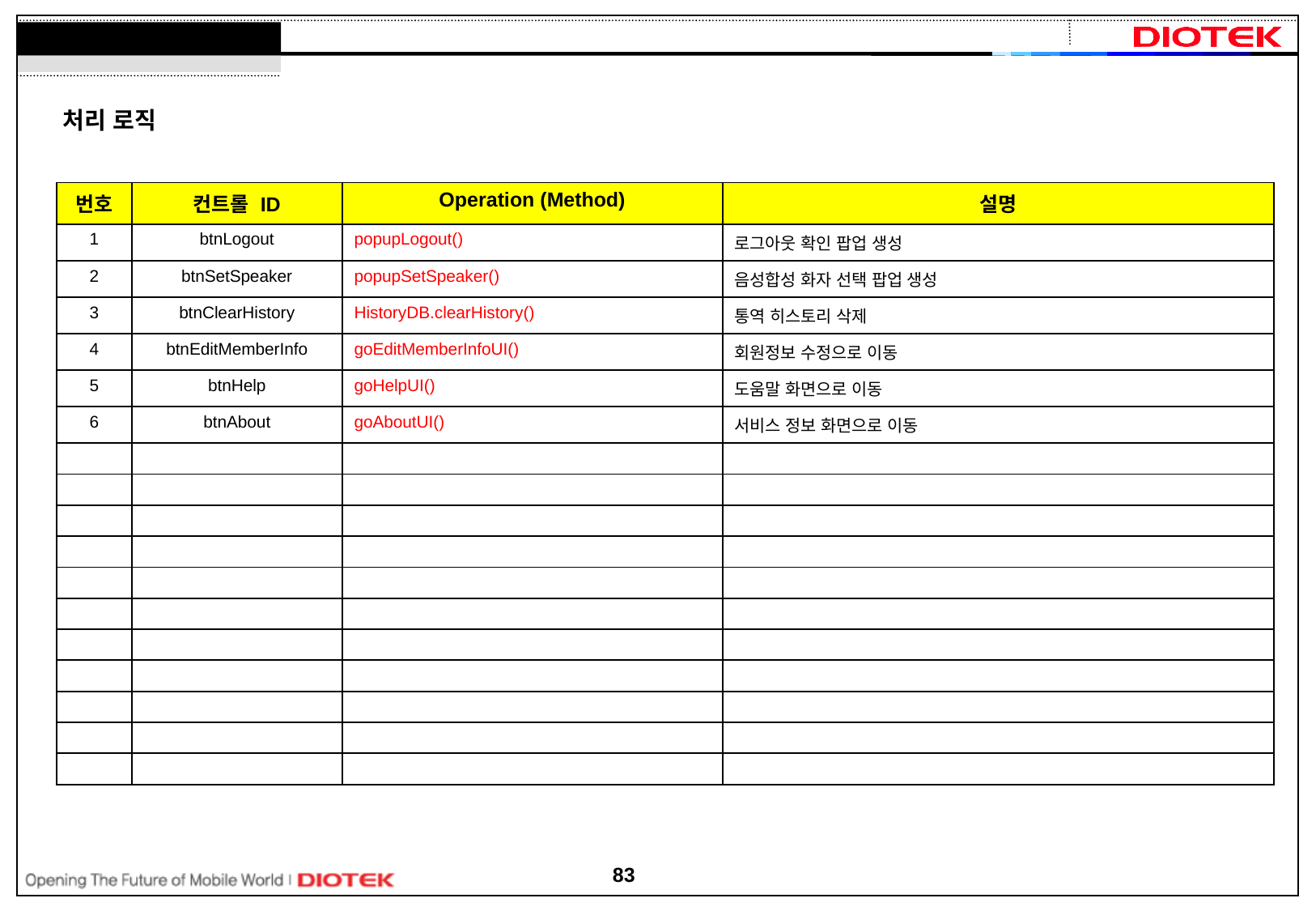

처리 로직
| 번호 | 컨트롤 ID | Operation (Method) | 설명 |
| --- | --- | --- | --- |
| 1 | btnLogout | popupLogout() | 로그아웃 확인 팝업 생성 |
| 2 | btnSetSpeaker | popupSetSpeaker() | 음성합성 화자 선택 팝업 생성 |
| 3 | btnClearHistory | HistoryDB.clearHistory() | 통역 히스토리 삭제 |
| 4 | btnEditMemberInfo | goEditMemberInfoUI() | 회원정보 수정으로 이동 |
| 5 | btnHelp | goHelpUI() | 도움말 화면으로 이동 |
| 6 | btnAbout | goAboutUI() | 서비스 정보 화면으로 이동 |
|  |  |  |  |
|  |  |  |  |
|  |  |  |  |
|  |  |  |  |
|  |  |  |  |
|  |  |  |  |
|  |  |  |  |
|  |  |  |  |
|  |  |  |  |
|  |  |  |  |
|  |  |  |  |